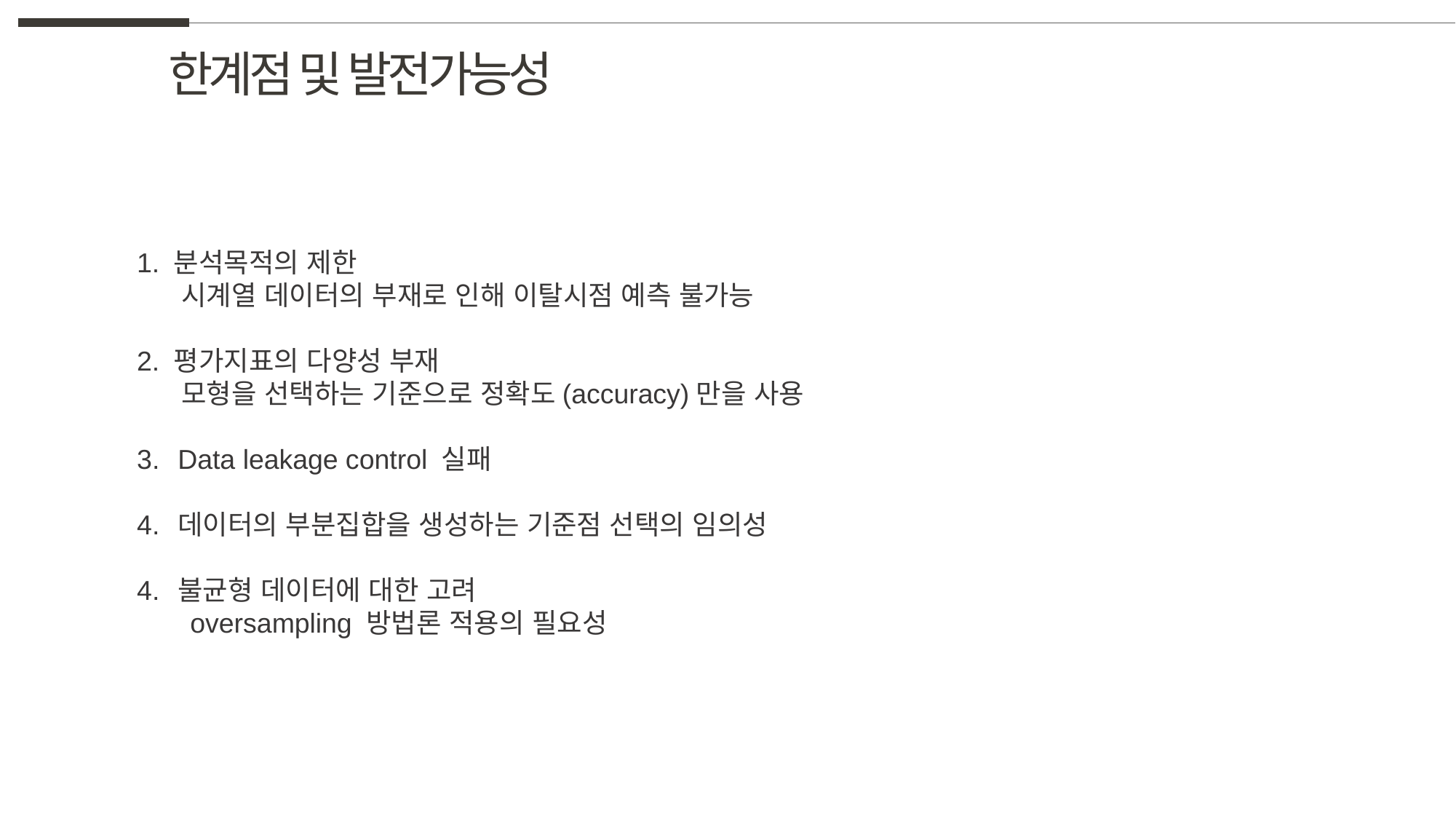

한계점 및 발전가능성
1. 분석목적의 제한
     시계열 데이터의 부재로 인해 이탈시점 예측 불가능

2. 평가지표의 다양성 부재
     모형을 선택하는 기준으로 정확도(accuracy)만을 사용

Data leakage control 실패

데이터의 부분집합을 생성하는 기준점 선택의 임의성

불균형 데이터에 대한 고려
       oversampling 방법론 적용의 필요성